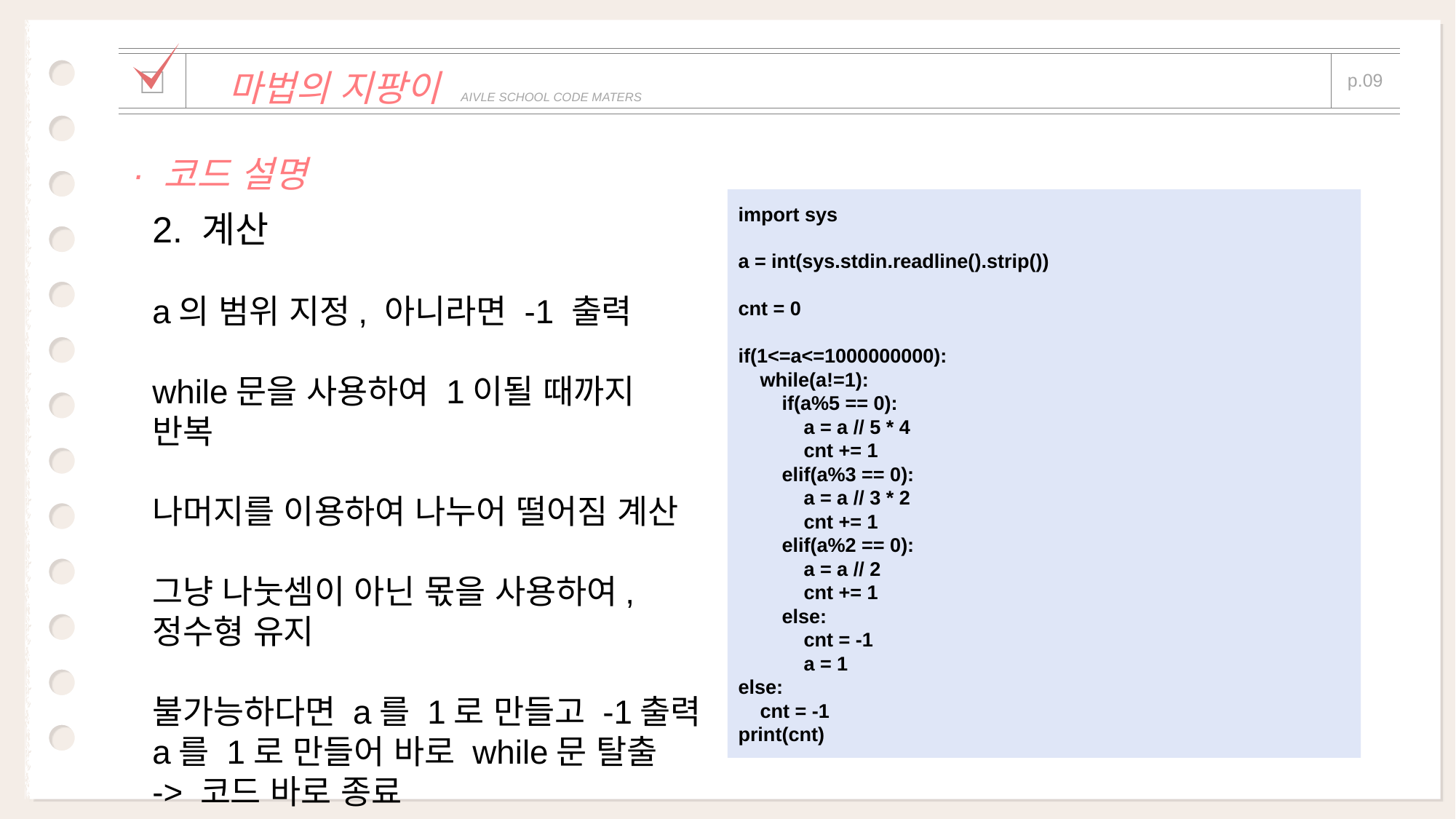

|  |  |  |
| --- | --- | --- |
| □ | 마법의 지팡이 AIVLE SCHOOL CODE MATERS | p.09 |
|  |  |  |
· 코드 설명
import sys

a = int(sys.stdin.readline().strip())

cnt = 0

if(1<=a<=1000000000):
    while(a!=1):
        if(a%5 == 0):
            a = a // 5 * 4
            cnt += 1
        elif(a%3 == 0):
            a = a // 3 * 2
            cnt += 1
        elif(a%2 == 0):
            a = a // 2
            cnt += 1
        else:
            cnt = -1
            a = 1
else:
    cnt = -1
print(cnt)
2. 계산

a의 범위 지정, 아니라면 -1 출력

while문을 사용하여 1이될 때까지 반복

나머지를 이용하여 나누어 떨어짐 계산

그냥 나눗셈이 아닌 몫을 사용하여,
정수형 유지

불가능하다면 a를 1로 만들고 -1출력
a를 1로 만들어 바로 while문 탈출
-> 코드 바로 종료